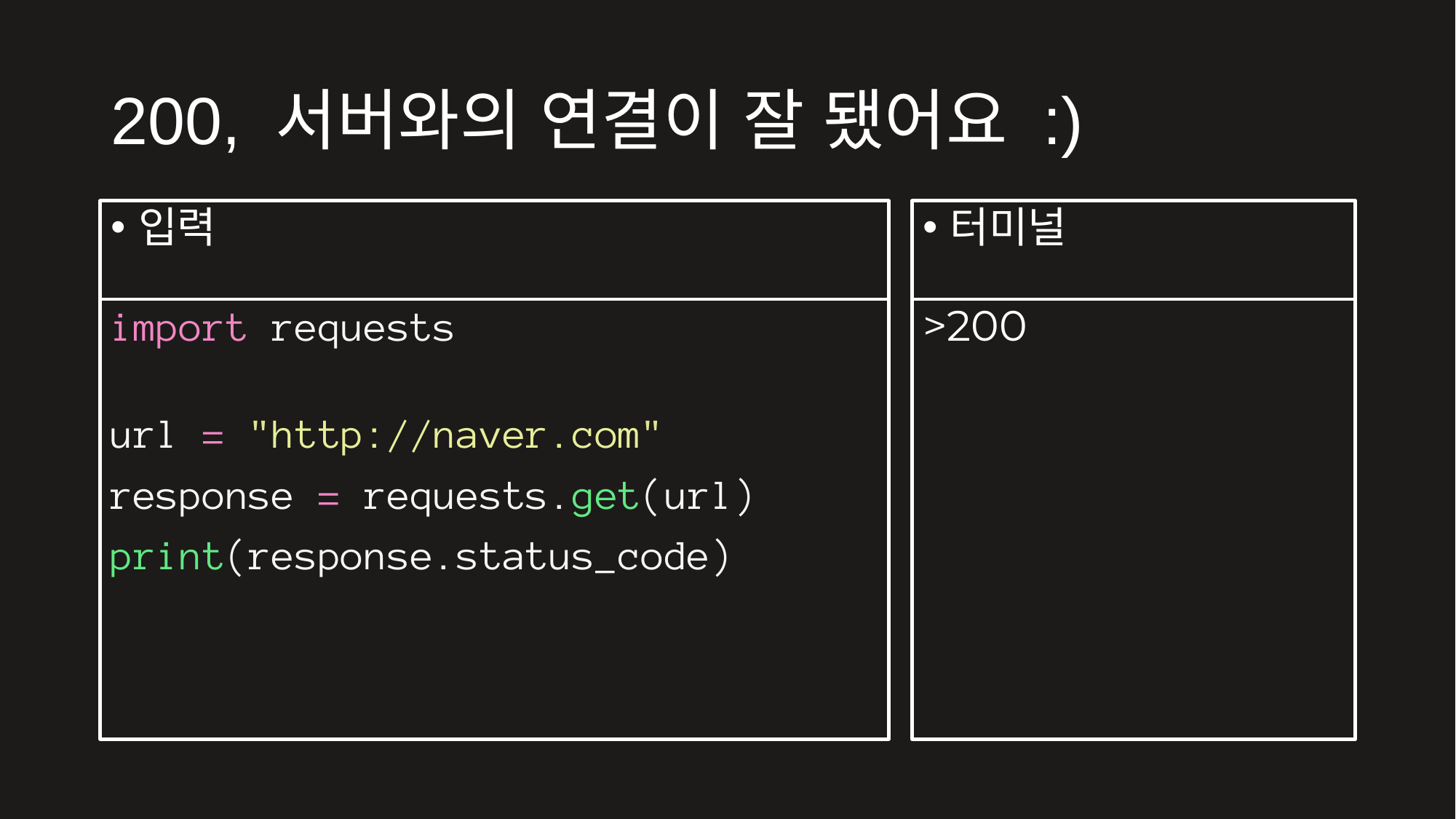

# 200, 서버와의 연결이 잘 됐어요 :)
입력
터미널
import requests
url = "http://naver.com"
response = requests.get(url)
print(response.status_code)

>200